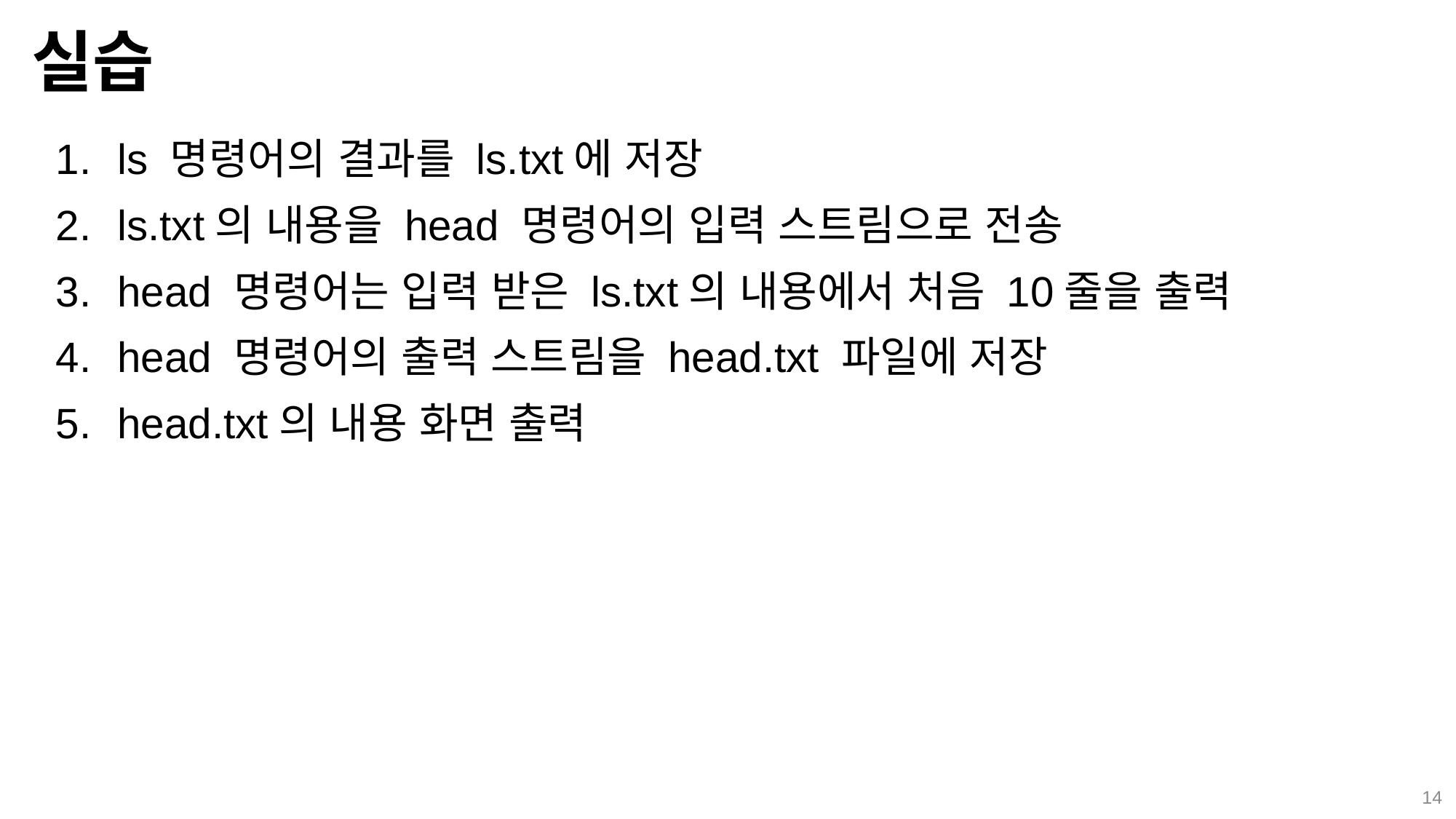

# 실습
ls 명령어의 결과를 ls.txt에 저장
ls.txt의 내용을 head 명령어의 입력 스트림으로 전송
head 명령어는 입력 받은 ls.txt의 내용에서 처음 10줄을 출력
head 명령어의 출력 스트림을 head.txt 파일에 저장
head.txt의 내용 화면 출력

14